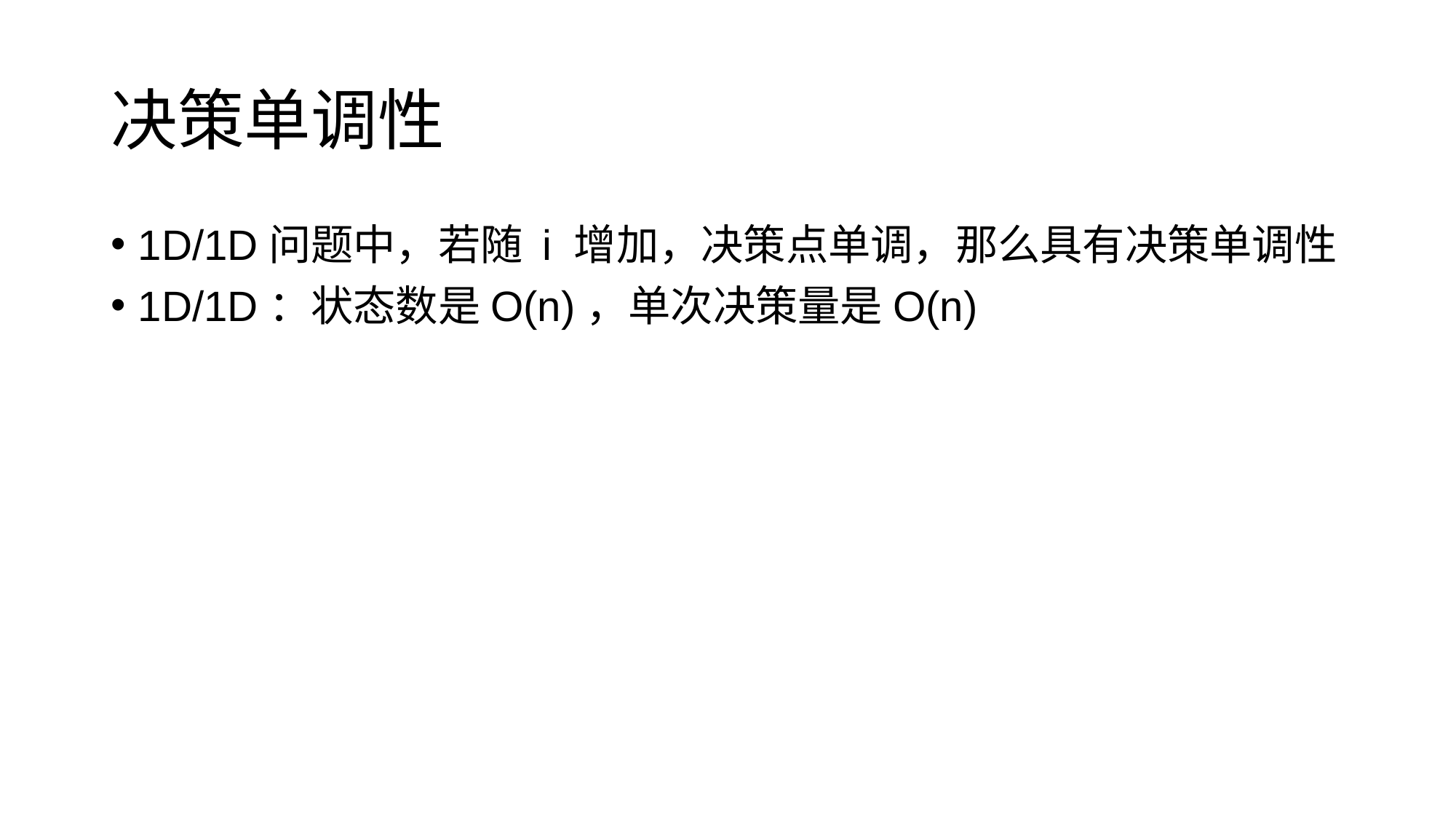

# 决策单调性
1D/1D问题中，若随 i 增加，决策点单调，那么具有决策单调性
1D/1D：状态数是O(n)，单次决策量是O(n)